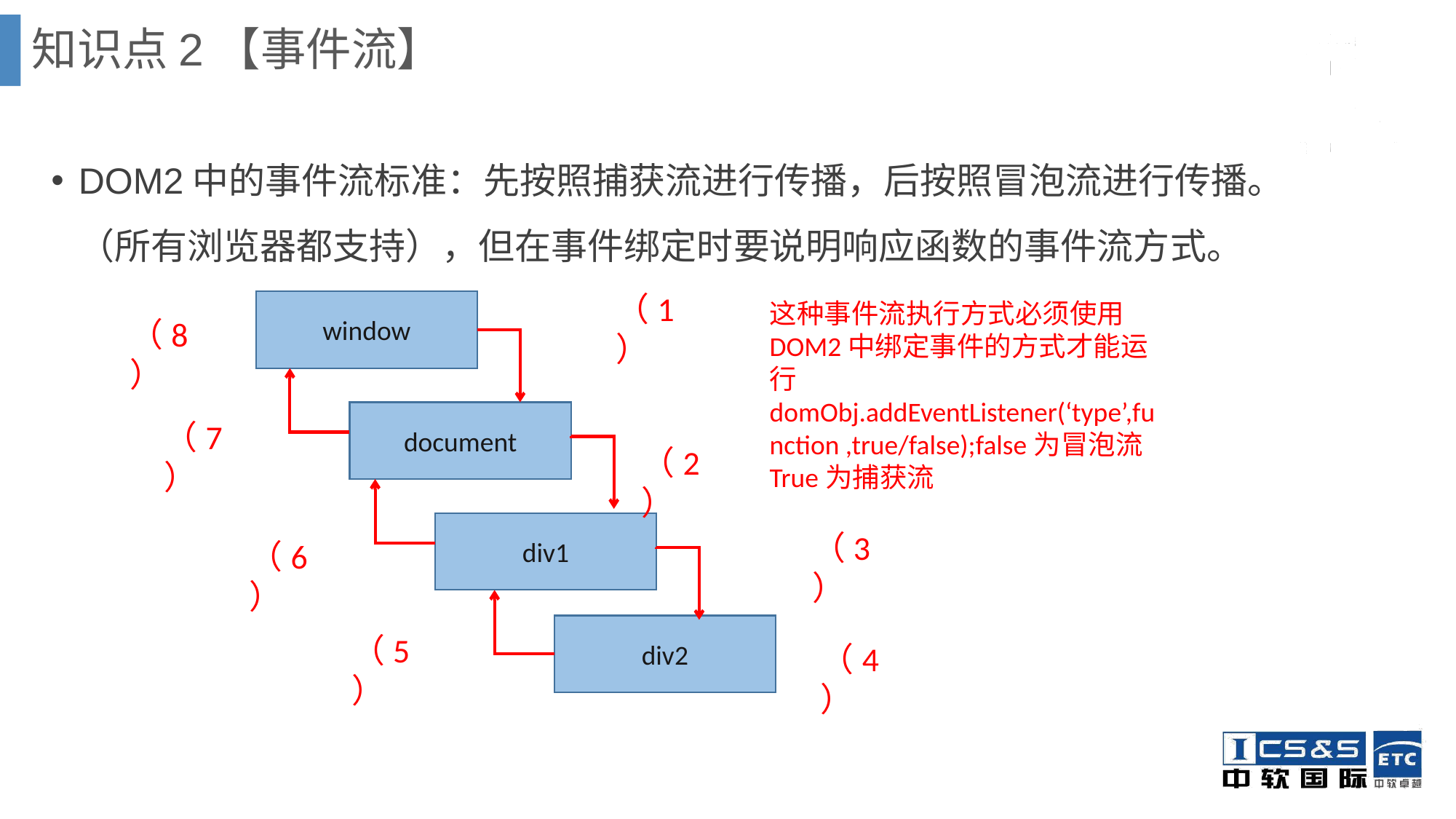

知识点2【事件流】
DOM2中的事件流标准：先按照捕获流进行传播，后按照冒泡流进行传播。（所有浏览器都支持），但在事件绑定时要说明响应函数的事件流方式。
（1）
window
这种事件流执行方式必须使用DOM2中绑定事件的方式才能运行
domObj.addEventListener(‘type’,function ,true/false);false为冒泡流
True为捕获流
（8）
document
（7）
（2）
div1
（3）
（6）
div2
（5）
（4）